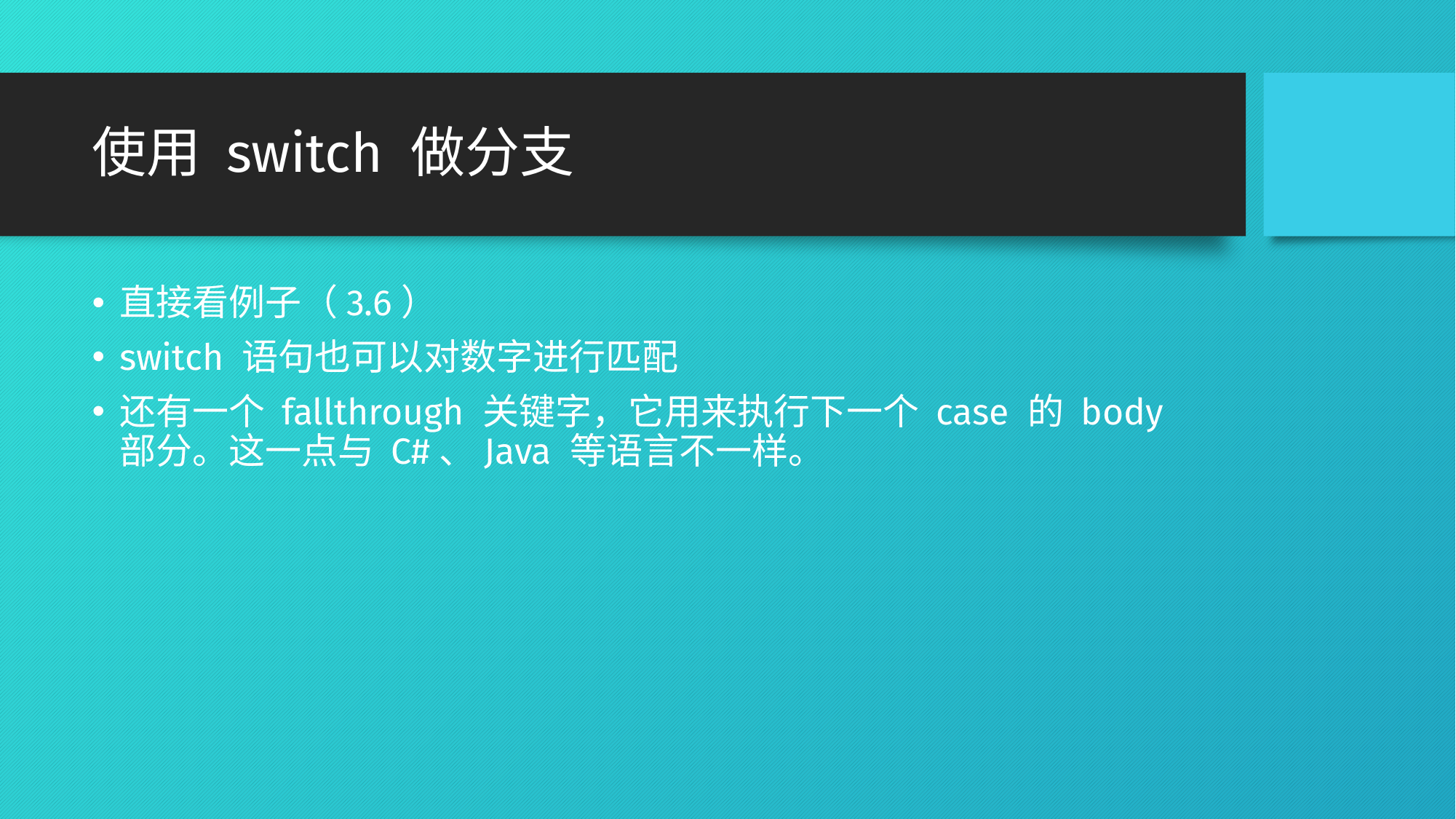

# 使用 switch 做分支
直接看例子（3.6）
switch 语句也可以对数字进行匹配
还有一个 fallthrough 关键字，它用来执行下一个 case 的 body 部分。这一点与 C#、Java 等语言不一样。